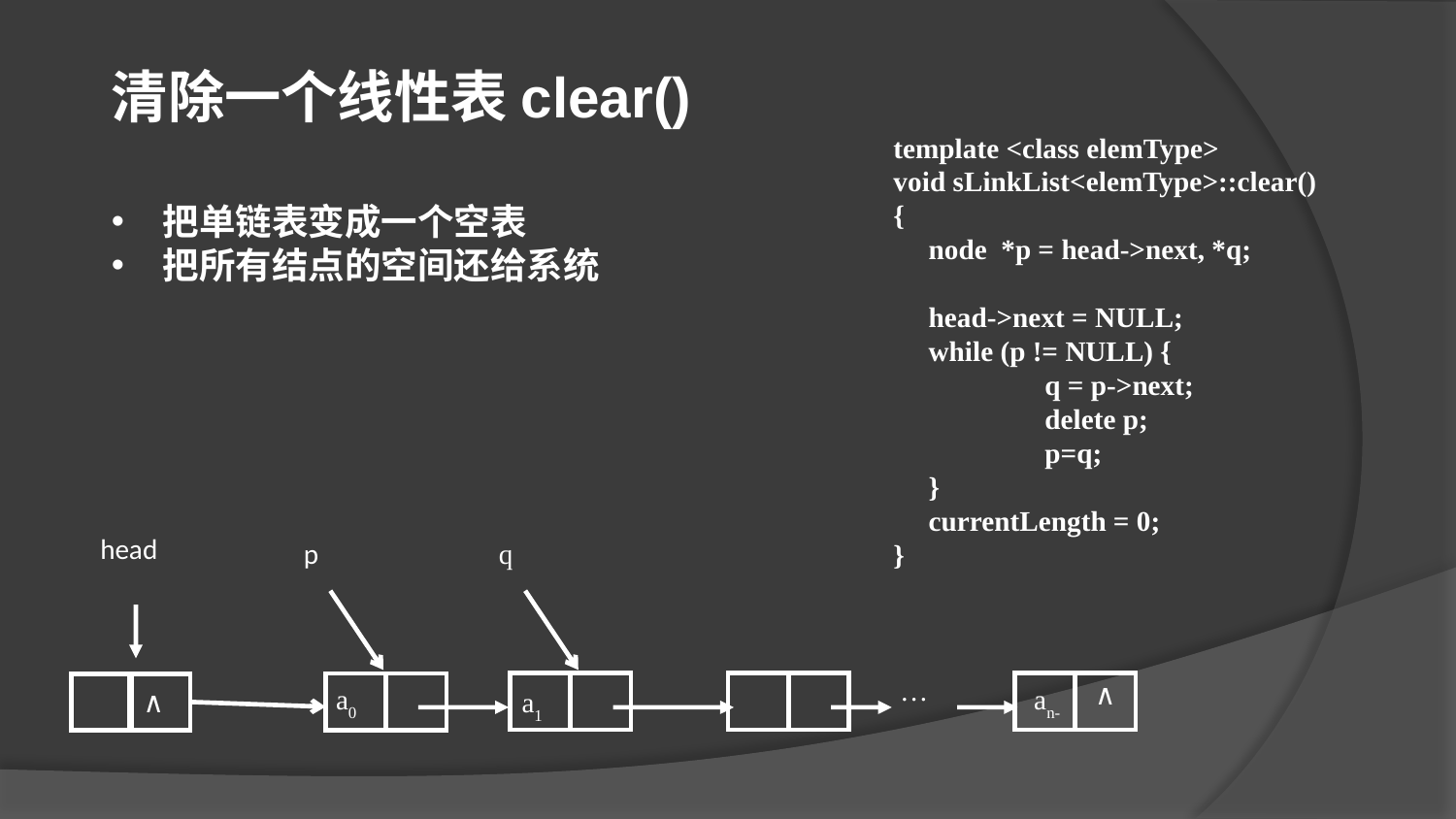

清除一个线性表clear()
template <class elemType>
void sLinkList<elemType>::clear()
{
     node  *p = head->next, *q;

     head->next = NULL;
     while (p != NULL) {
  	      q = p->next;
	      delete p;
	      p=q;
     }
     currentLength = 0;
}
 把单链表变成一个空表
 把所有结点的空间还给系统
head

p

q

…

∧

a0

an-
∧

a1